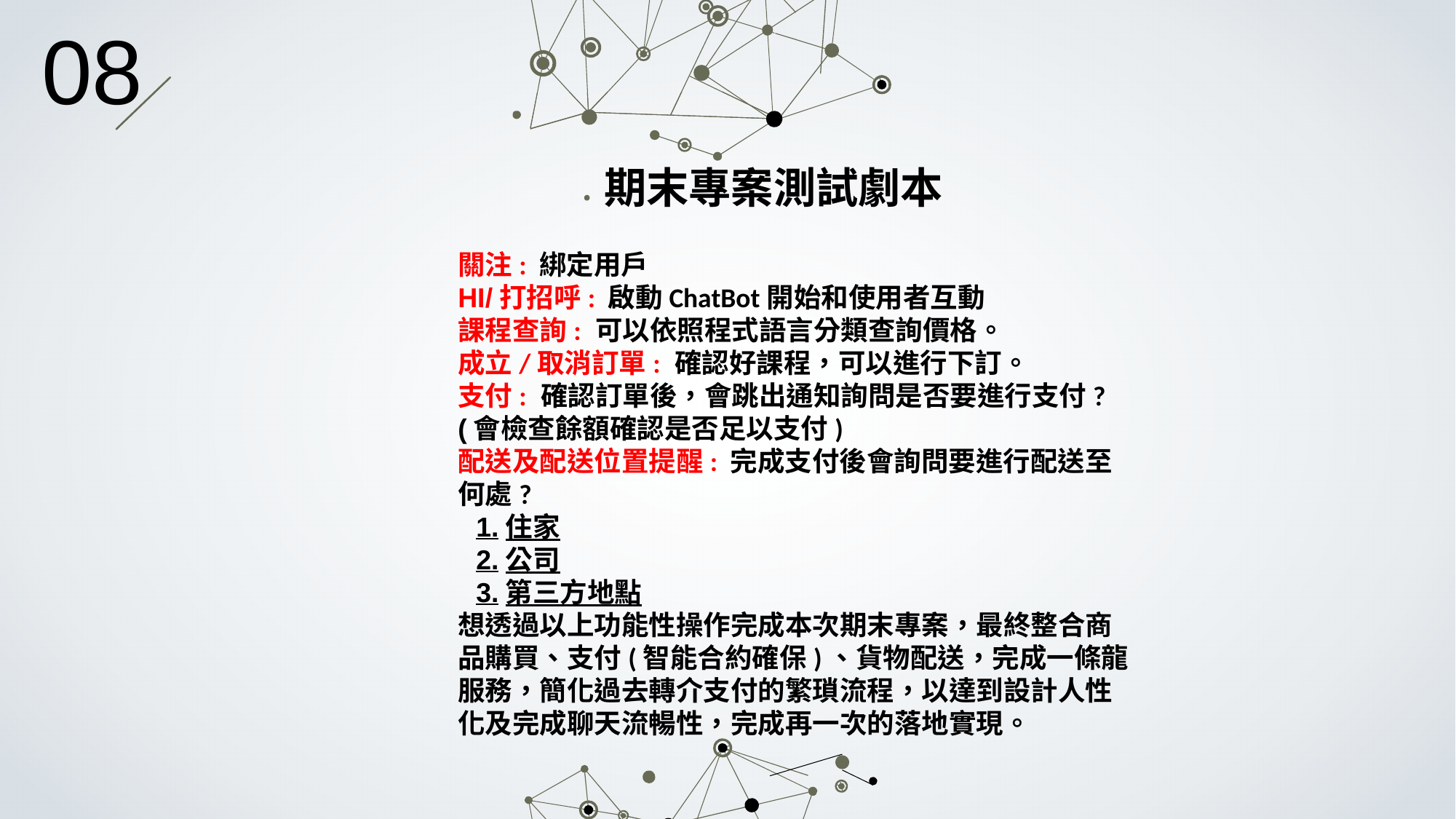

08
期末專案測試劇本
關注: 綁定用戶
HI/打招呼: 啟動ChatBot開始和使用者互動
課程查詢: 可以依照程式語言分類查詢價格。
成立/取消訂單: 確認好課程，可以進行下訂。
支付: 確認訂單後，會跳出通知詢問是否要進行支付?
(會檢查餘額確認是否足以支付)
配送及配送位置提醒: 完成支付後會詢問要進行配送至何處?
1.住家
2.公司
3.第三方地點
想透過以上功能性操作完成本次期末專案，最終整合商品購買、支付(智能合約確保)、貨物配送，完成一條龍服務，簡化過去轉介支付的繁瑣流程，以達到設計人性化及完成聊天流暢性，完成再一次的落地實現。